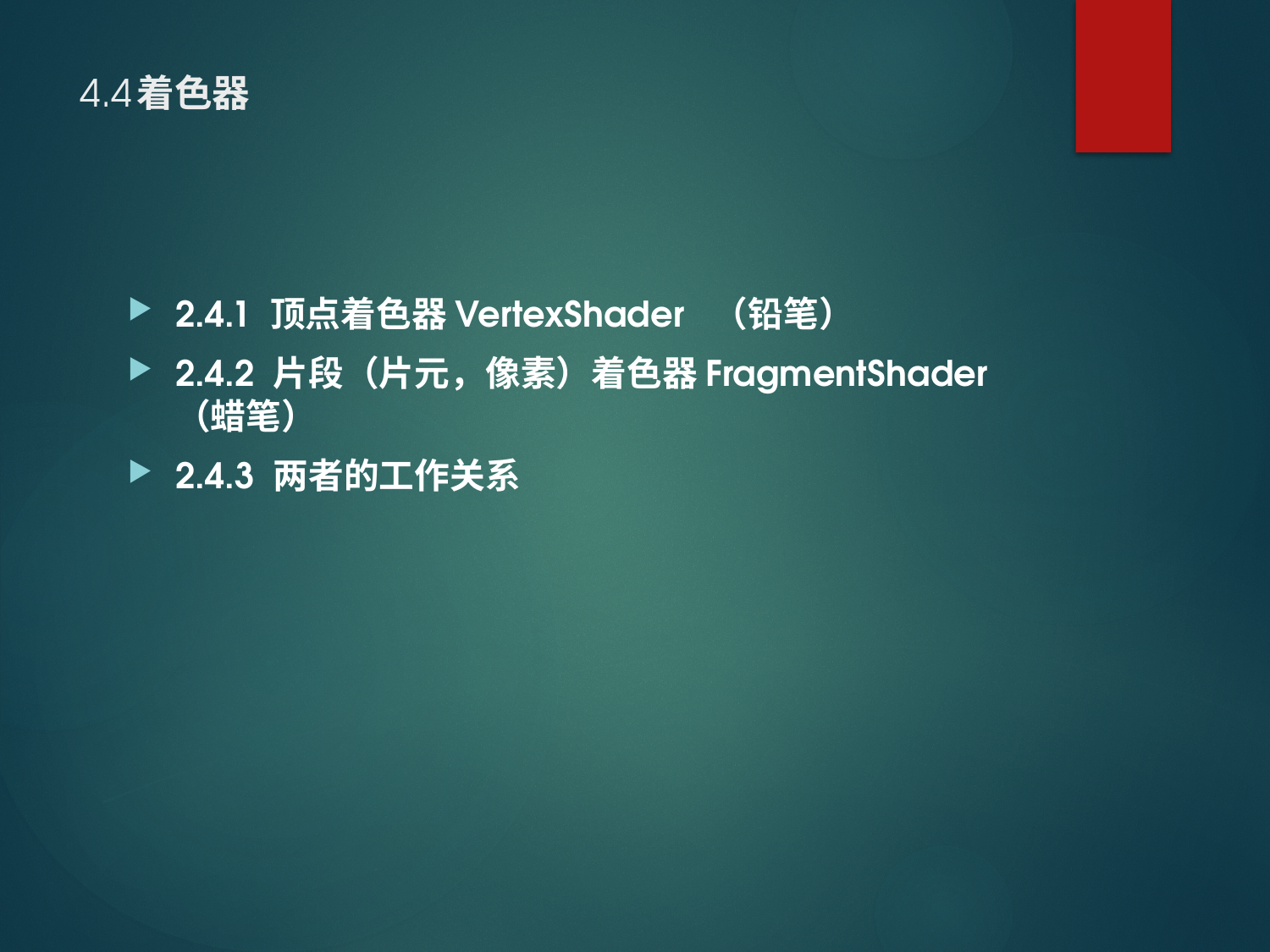

# 4.4着色器
2.4.1 顶点着色器VertexShader  （铅笔）
2.4.2 片段（片元，像素）着色器FragmentShader （蜡笔）
2.4.3 两者的工作关系